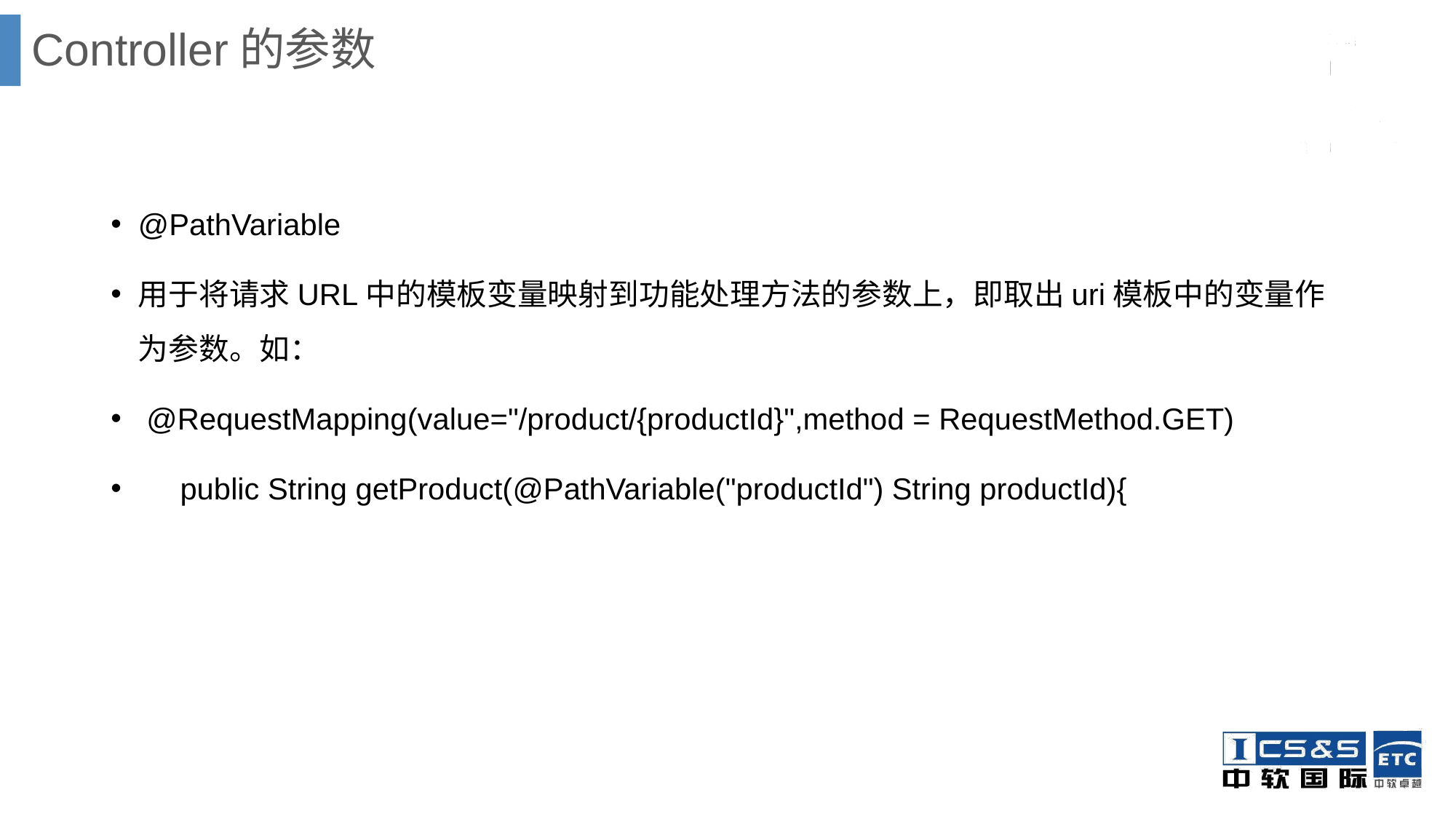

# Controller的参数
@PathVariable
用于将请求URL中的模板变量映射到功能处理方法的参数上，即取出uri模板中的变量作为参数。如：
 @RequestMapping(value="/product/{productId}",method = RequestMethod.GET)
     public String getProduct(@PathVariable("productId") String productId){